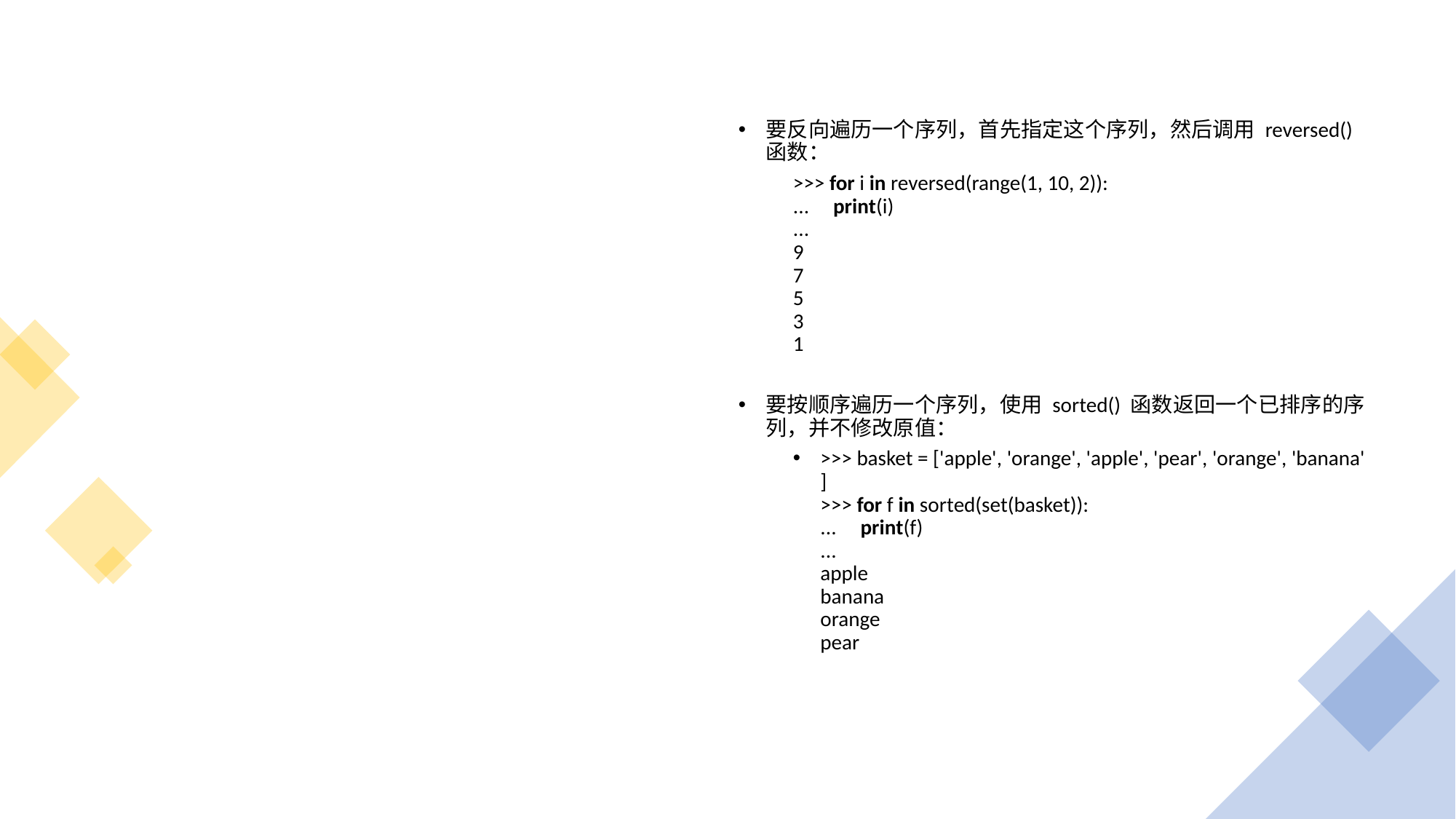

#
要反向遍历一个序列，首先指定这个序列，然后调用 reversed() 函数：
>>> for i in reversed(range(1, 10, 2)):
...     print(i)
...
9
7
5
3
1
要按顺序遍历一个序列，使用 sorted() 函数返回一个已排序的序列，并不修改原值：
>>> basket = ['apple', 'orange', 'apple', 'pear', 'orange', 'banana']
>>> for f in sorted(set(basket)):
...     print(f)
...
apple
banana
orange
pear